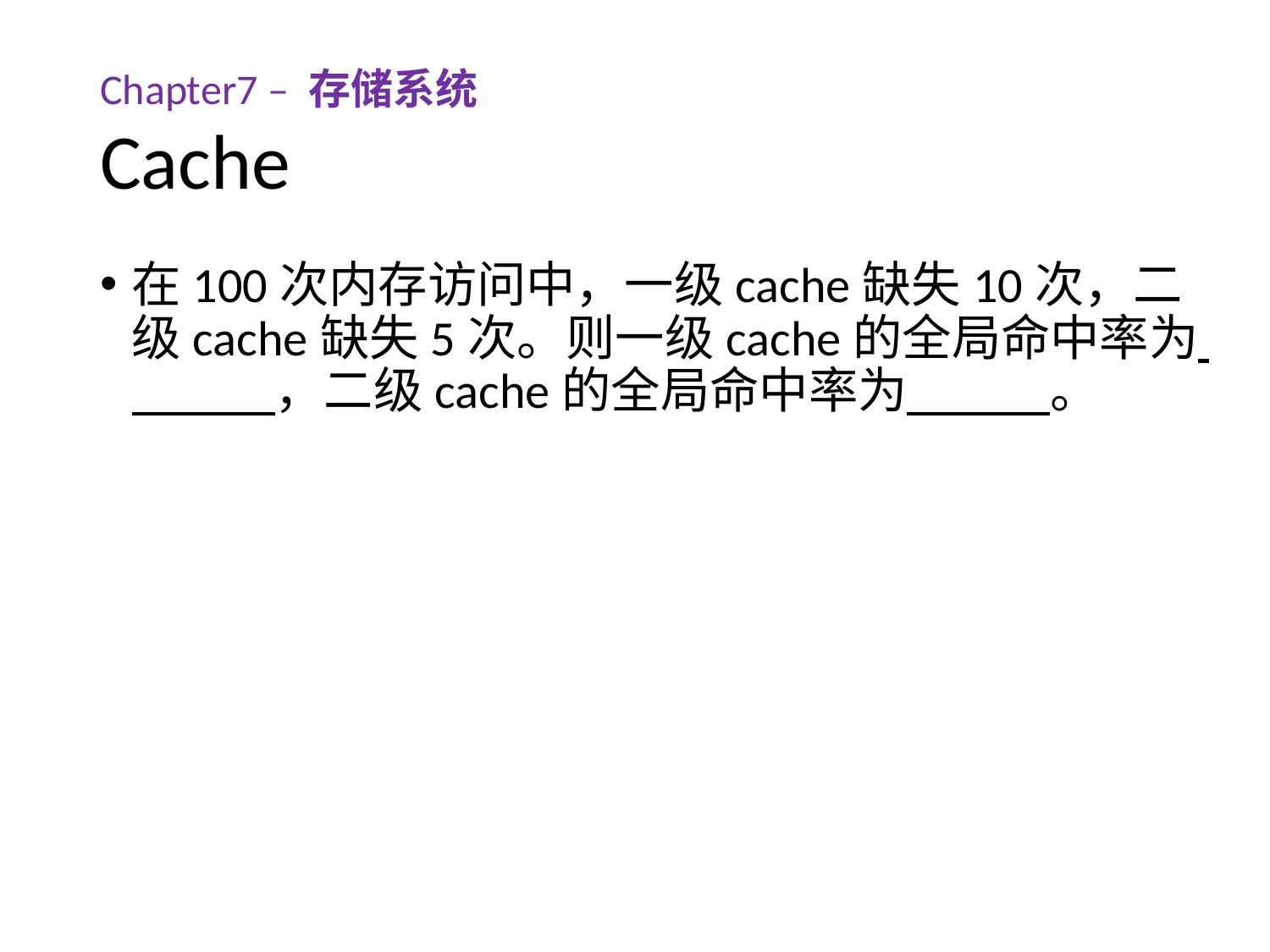

Chapter7 – 存储系统
# Cache
在100次内存访问中，一级cache缺失10次，二级cache缺失5次。则一级cache的全局命中率为               ，二级cache的全局命中率为             。